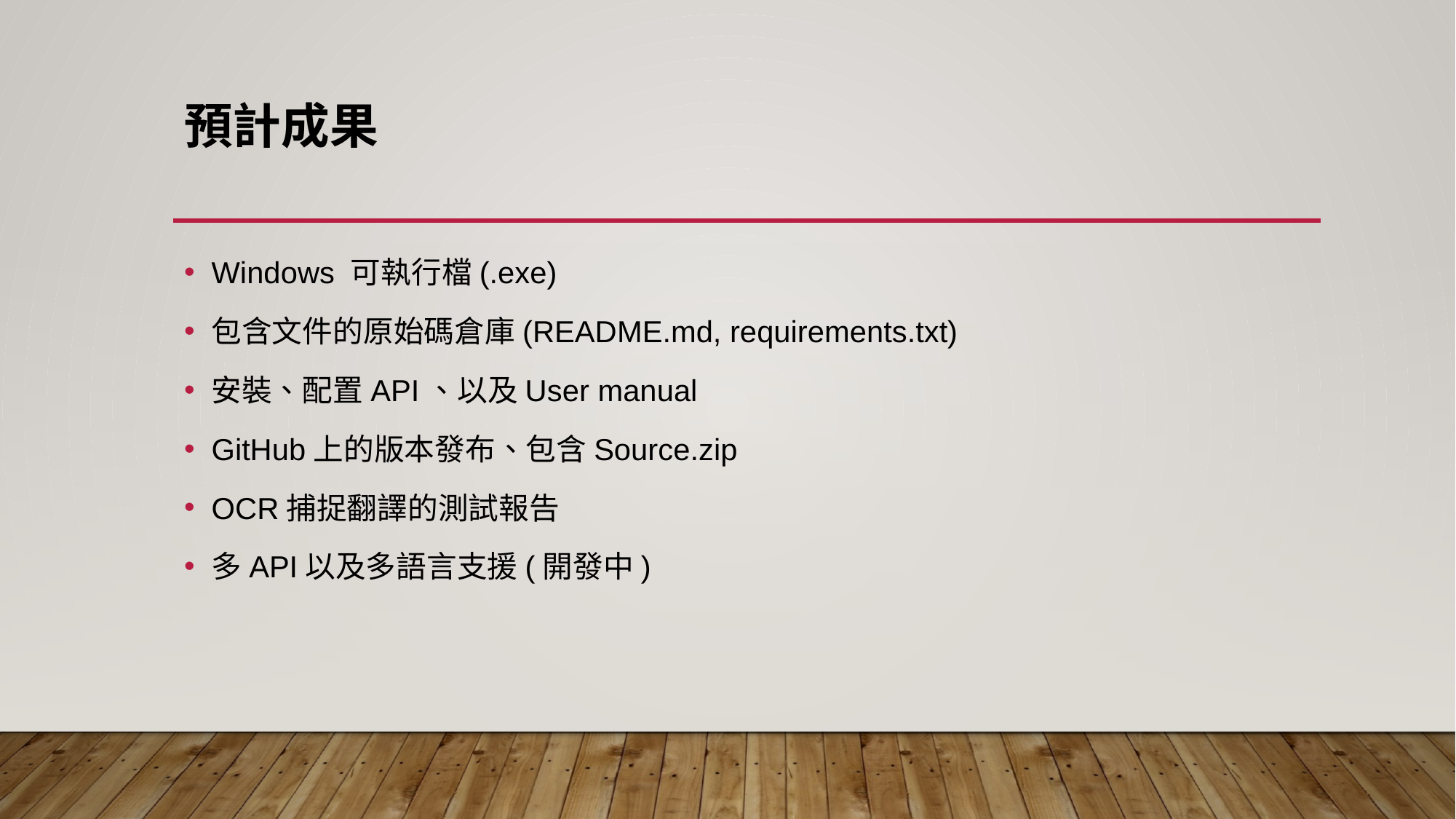

# 預計成果
Windows 可執行檔(.exe)
包含文件的原始碼倉庫(README.md, requirements.txt)
安裝、配置API、以及User manual
GitHub上的版本發布、包含Source.zip
OCR捕捉翻譯的測試報告
多API以及多語言支援(開發中)